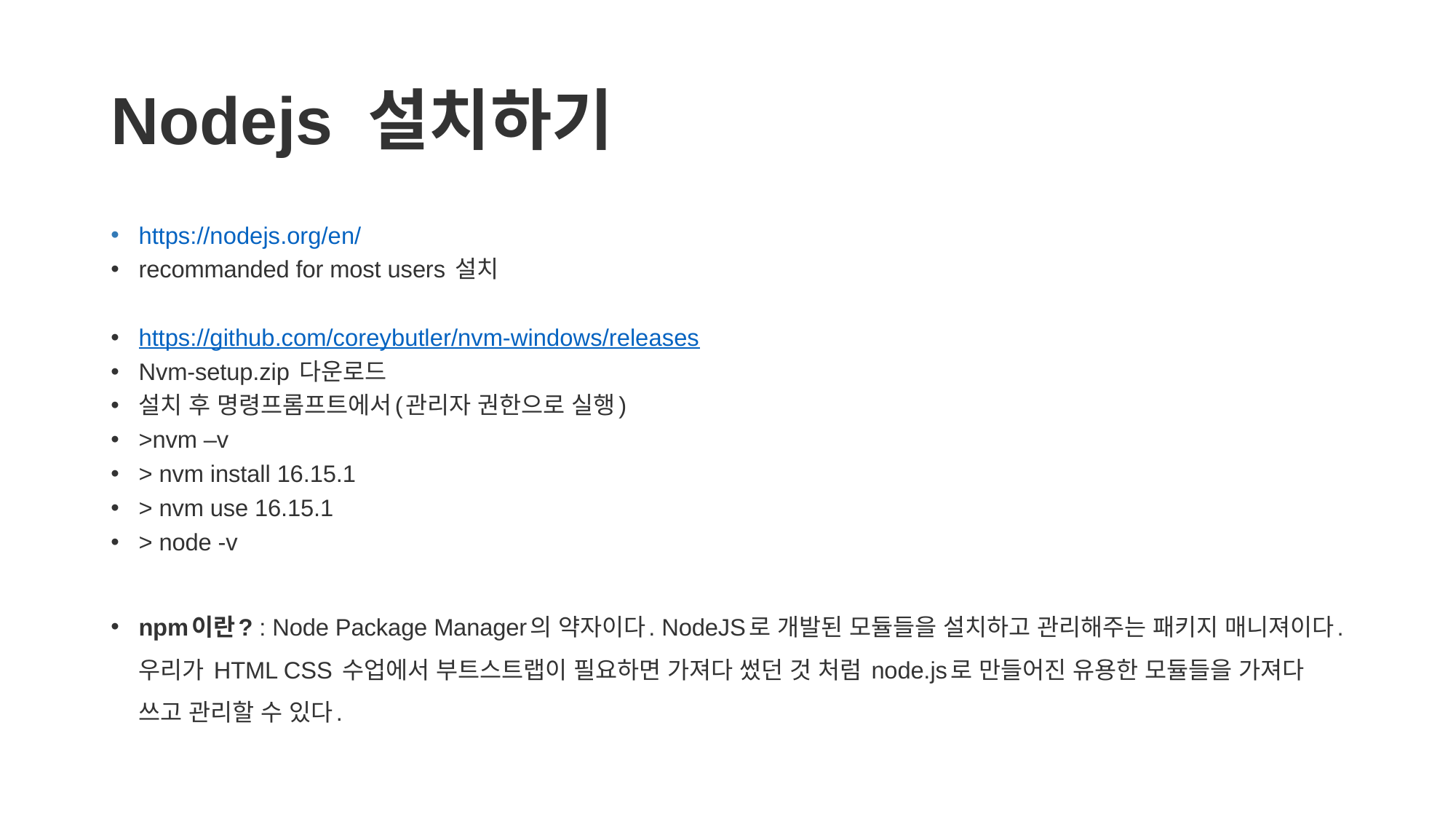

# Nodejs 설치하기
https://nodejs.org/en/
recommanded for most users 설치

https://github.com/coreybutler/nvm-windows/releases
Nvm-setup.zip 다운로드
설치 후 명령프롬프트에서(관리자 권한으로 실행)
>nvm –v
> nvm install 16.15.1
> nvm use 16.15.1
> node -v

npm이란? : Node Package Manager의 약자이다. NodeJS로 개발된 모듈들을 설치하고 관리해주는 패키지 매니져이다. 우리가 HTML CSS 수업에서 부트스트랩이 필요하면 가져다 썼던 것 처럼 node.js로 만들어진 유용한 모듈들을 가져다 쓰고 관리할 수 있다.